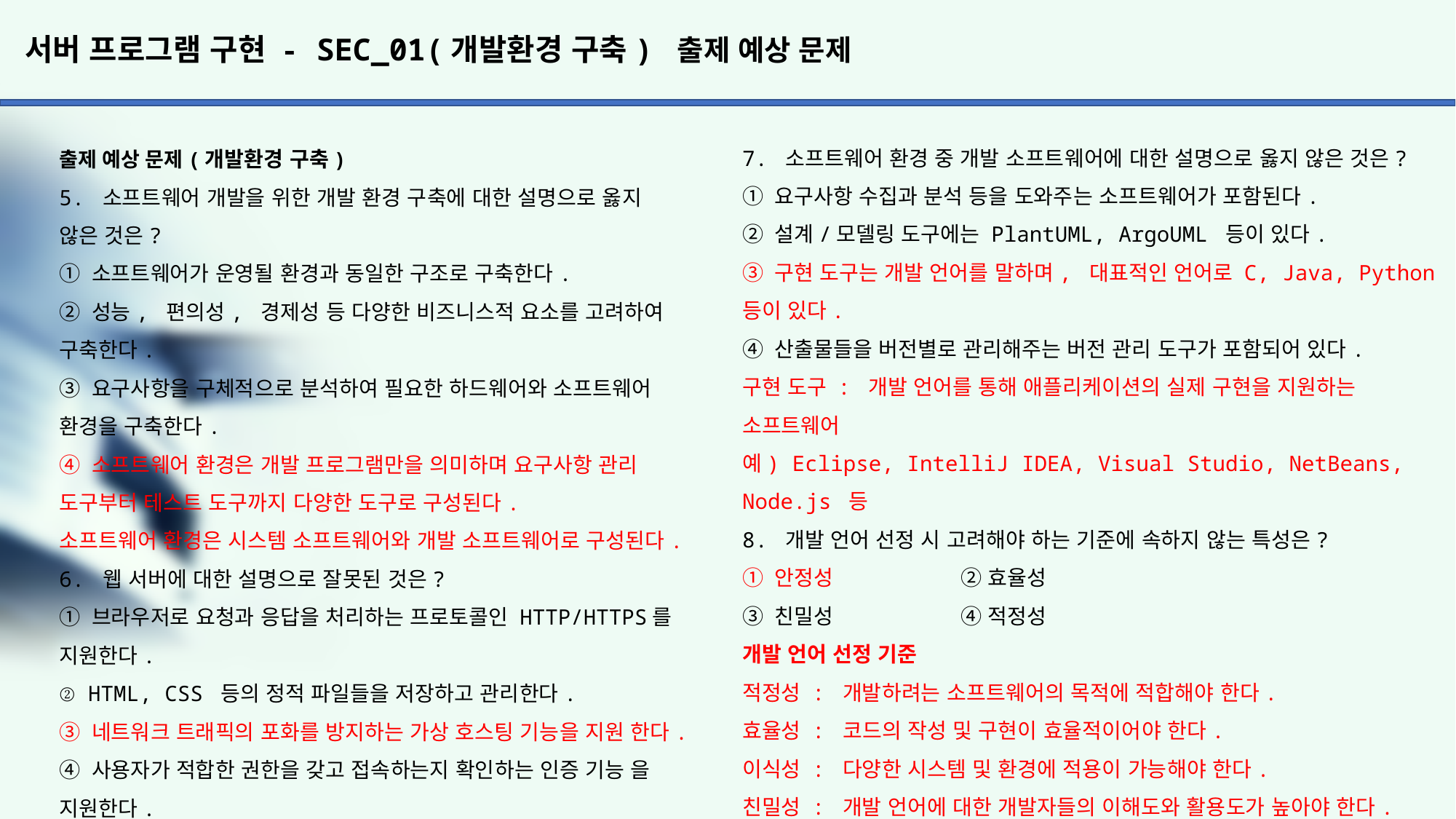

# 서버 프로그램 구현 - SEC_01(개발환경 구축) 출제 예상 문제
7. 소프트웨어 환경 중 개발 소프트웨어에 대한 설명으로 옳지 않은 것은?
① 요구사항 수집과 분석 등을 도와주는 소프트웨어가 포함된다.
② 설계/모델링 도구에는 PlantUML, ArgoUML 등이 있다.
③ 구현 도구는 개발 언어를 말하며, 대표적인 언어로 C, Java, Python 등이 있다.
④ 산출물들을 버전별로 관리해주는 버전 관리 도구가 포함되어 있다.
구현 도구 : 개발 언어를 통해 애플리케이션의 실제 구현을 지원하는 소프트웨어
예) Eclipse, IntelliJ IDEA, Visual Studio, NetBeans, Node.js 등
8. 개발 언어 선정 시 고려해야 하는 기준에 속하지 않는 특성은?
① 안정성 		② 효율성
③ 친밀성 		④ 적정성
개발 언어 선정 기준
적정성 : 개발하려는 소프트웨어의 목적에 적합해야 한다.
효율성 : 코드의 작성 및 구현이 효율적이어야 한다.
이식성 : 다양한 시스템 및 환경에 적용이 가능해야 한다.
친밀성 : 개발 언어에 대한 개발자들의 이해도와 활용도가 높아야 한다.
범용성 : 다른 개발 사례가 존재하고 여러 분야에서 활용되고 있어야 한다.
출제 예상 문제(개발환경 구축)
5. 소프트웨어 개발을 위한 개발 환경 구축에 대한 설명으로 옳지
않은 것은?
① 소프트웨어가 운영될 환경과 동일한 구조로 구축한다.
② 성능, 편의성, 경제성 등 다양한 비즈니스적 요소를 고려하여 구축한다.
③ 요구사항을 구체적으로 분석하여 필요한 하드웨어와 소프트웨어 환경을 구축한다.
④ 소프트웨어 환경은 개발 프로그램만을 의미하며 요구사항 관리 도구부터 테스트 도구까지 다양한 도구로 구성된다.
소프트웨어 환경은 시스템 소프트웨어와 개발 소프트웨어로 구성된다.
6. 웹 서버에 대한 설명으로 잘못된 것은?
① 브라우저로 요청과 응답을 처리하는 프로토콜인 HTTP/HTTPS를 지원한다.
② HTML, CSS 등의 정적 파일들을 저장하고 관리한다.
③ 네트워크 트래픽의 포화를 방지하는 가상 호스팅 기능을 지원 한다.
④ 사용자가 적합한 권한을 갖고 접속하는지 확인하는 인증 기능 을 지원한다.
웹 서버의 기능
HTTP/HTTPS 지원 : 브라우저로부터 요청을 받아 응답할 때 사용되는 프로토콜(통신 규약)
통신 기록(Communication Log) : 처리한 요청들을 로그 파일로 기록하는 기능
정적 파일 관리(Managing Static Files) : HTML, CSS, 이미지 등 의 정적 파일들을 저장하고 관리하는 기능
대역폭 제한(Bandwidth Throttling) : 네트워크 트래픽의 포화를 방지하기 위해 응답 속도를 제한하는 기능
가상 호스팅(Virtual Hosting) : 하나의 서버로 여러 개의 도메인 이름을 연결하는 기능
인증(Authentication) : 사용자가 합법적인 사용자인지를 확인하는 기능